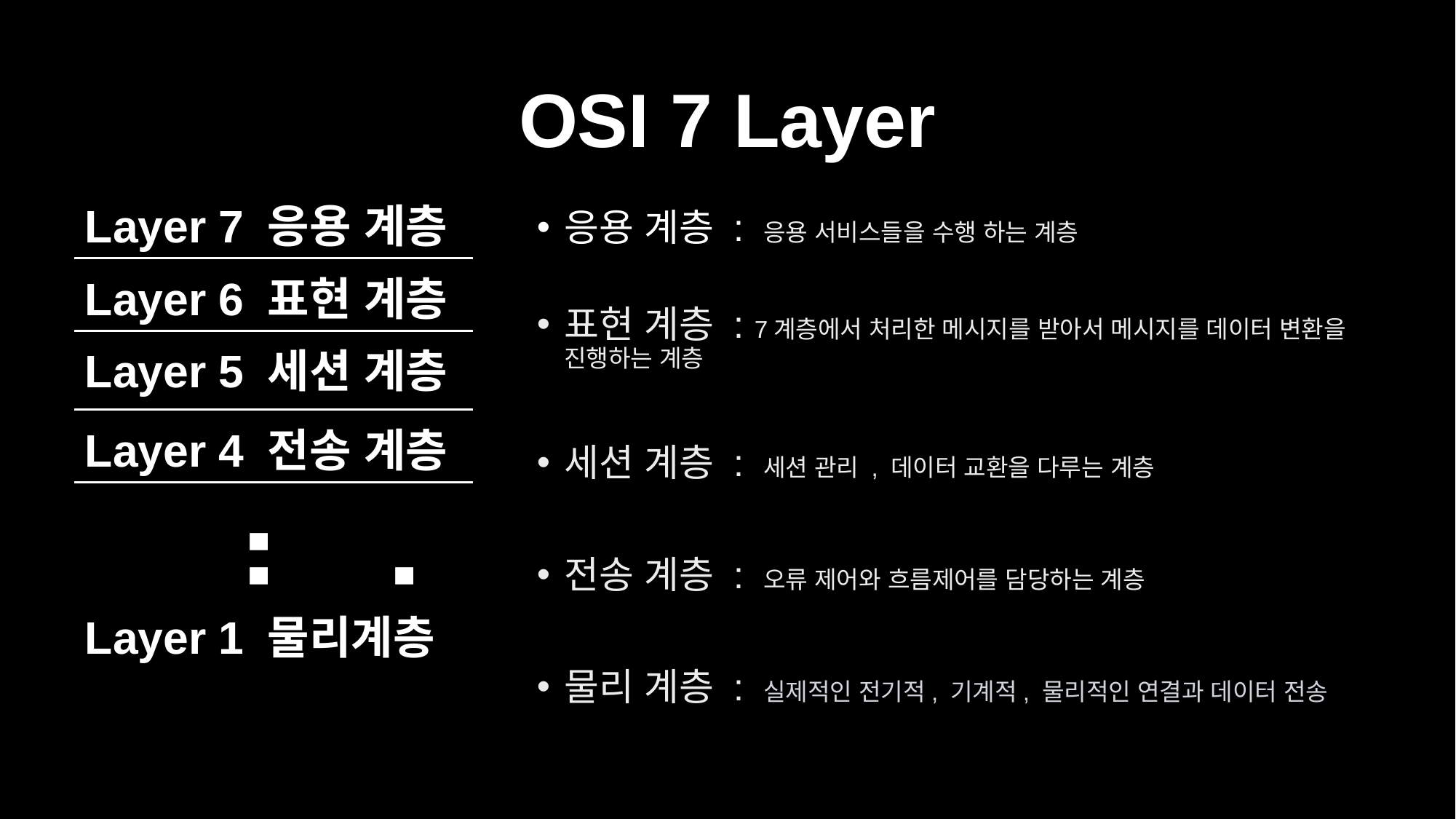

# OSI 7 Layer
Layer 7 응용 계층
응용 계층 : 응용 서비스들을 수행 하는 계층

표현 계층 : 7계층에서 처리한 메시지를 받아서 메시지를 데이터 변환을 진행하는 계층

세션 계층 : 세션 관리 , 데이터 교환을 다루는 계층

전송 계층 : 오류 제어와 흐름제어를 담당하는 계층

물리 계층 : 실제적인 전기적, 기계적, 물리적인 연결과 데이터 전송

Layer 6 표현 계층
Layer 5 세션 계층
Layer 4 전송 계층
...
Layer 1 물리계층